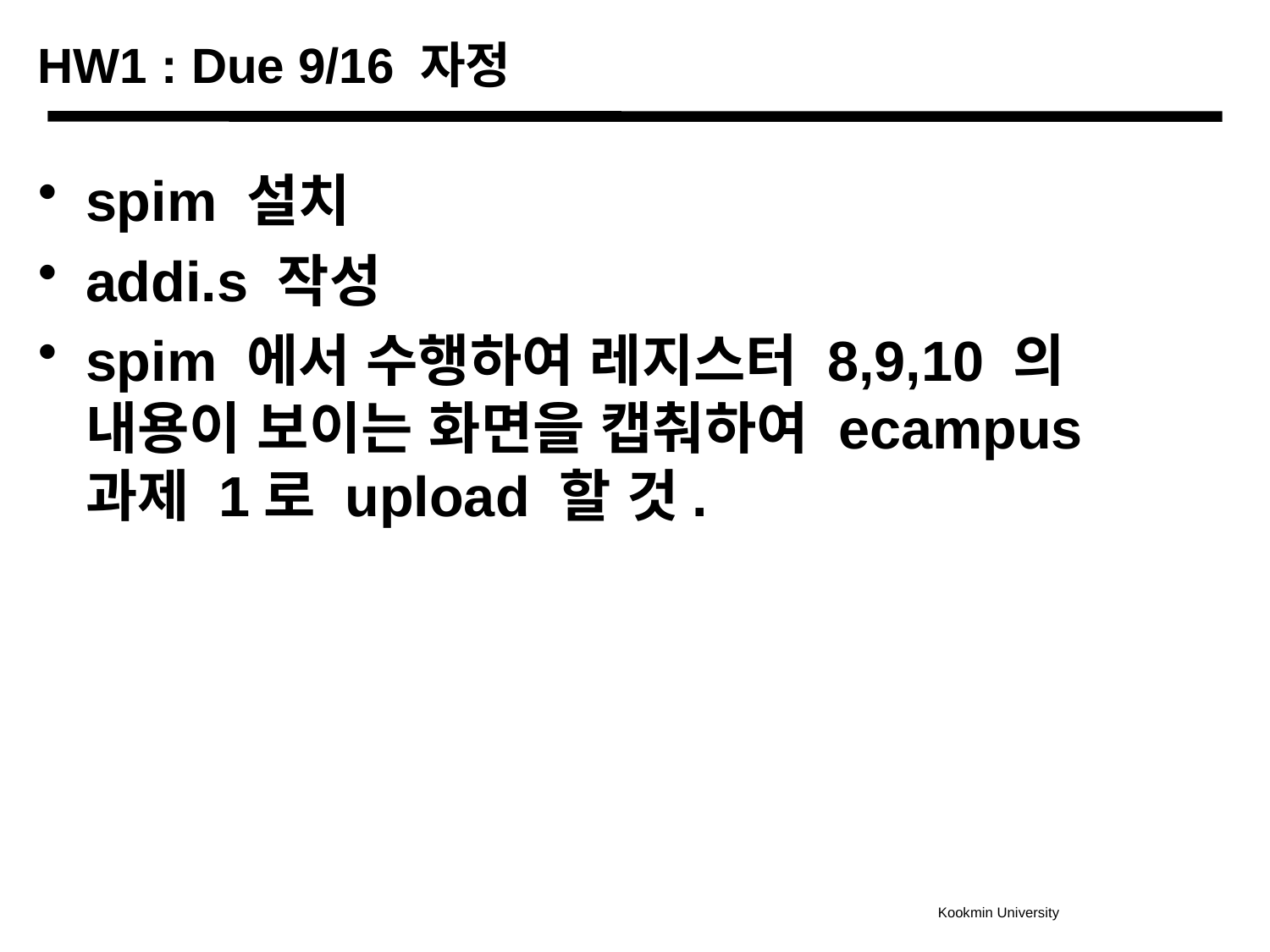

# HW1 : Due 9/16 자정
spim 설치
addi.s 작성
spim 에서 수행하여 레지스터 8,9,10 의 내용이 보이는 화면을 캡춰하여 ecampus 과제 1로 upload 할 것.